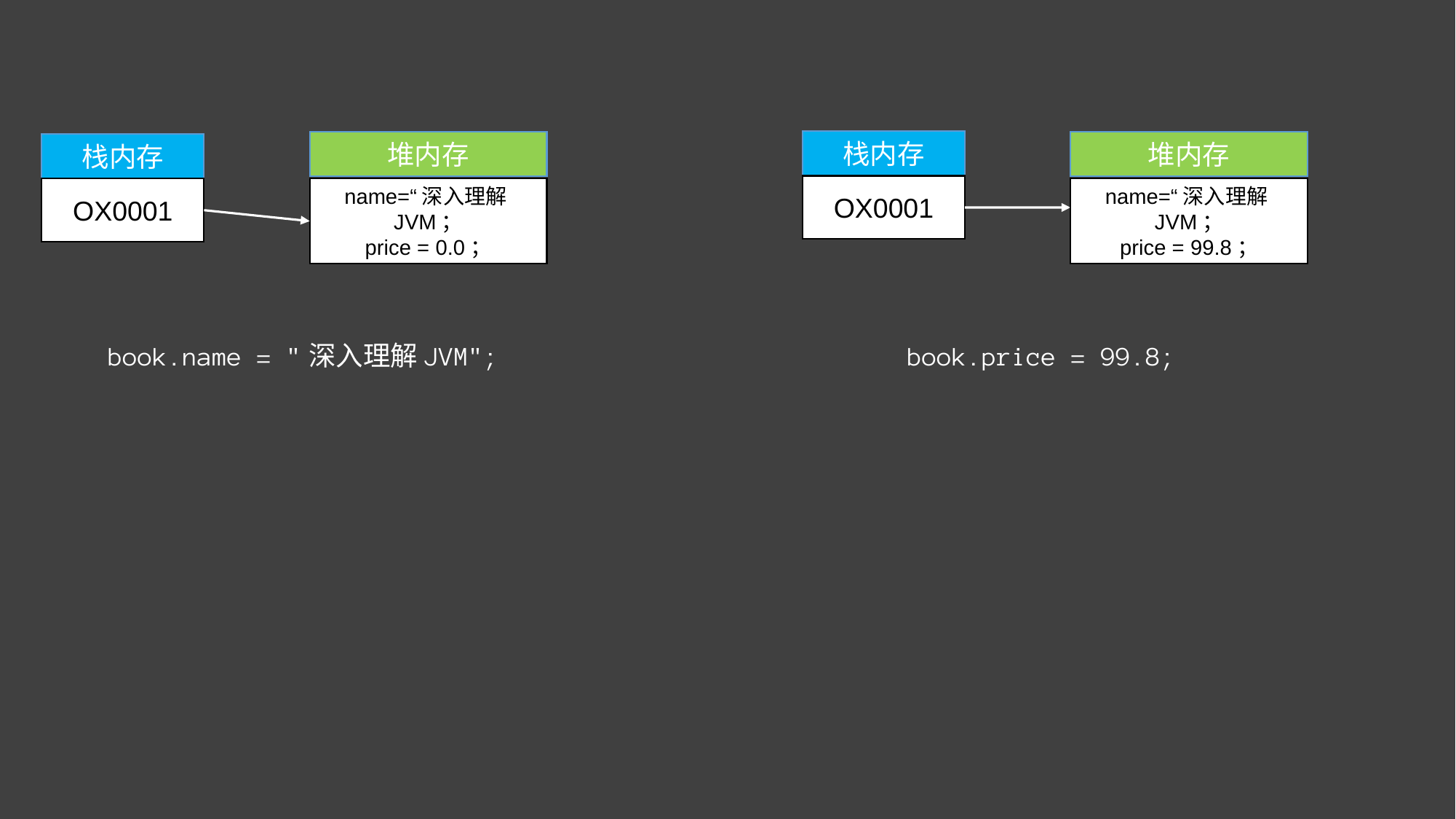

栈内存
堆内存
堆内存
栈内存
OX0001
OX0001
name=“深入理解JVM；
price = 0.0；
name=“深入理解JVM；
price = 99.8；
book.name = "深入理解JVM";
book.price = 99.8;